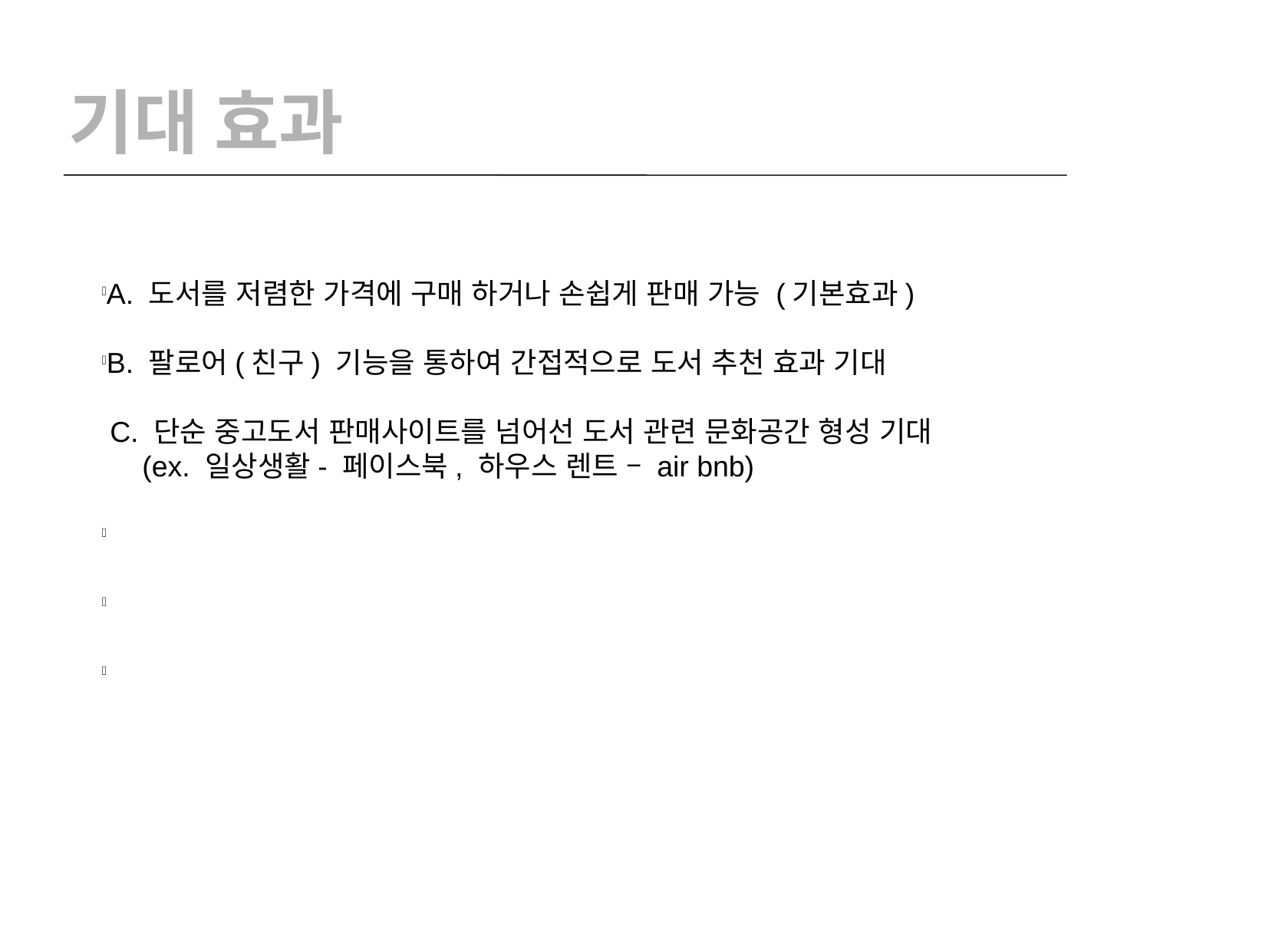

기대 효과

A. 도서를 저렴한 가격에 구매 하거나 손쉽게 판매 가능 (기본효과)

B. 팔로어(친구) 기능을 통하여 간접적으로 도서 추천 효과 기대

 C. 단순 중고도서 판매사이트를 넘어선 도서 관련 문화공간 형성 기대
     (ex. 일상생활- 페이스북, 하우스 렌트 – air bnb)